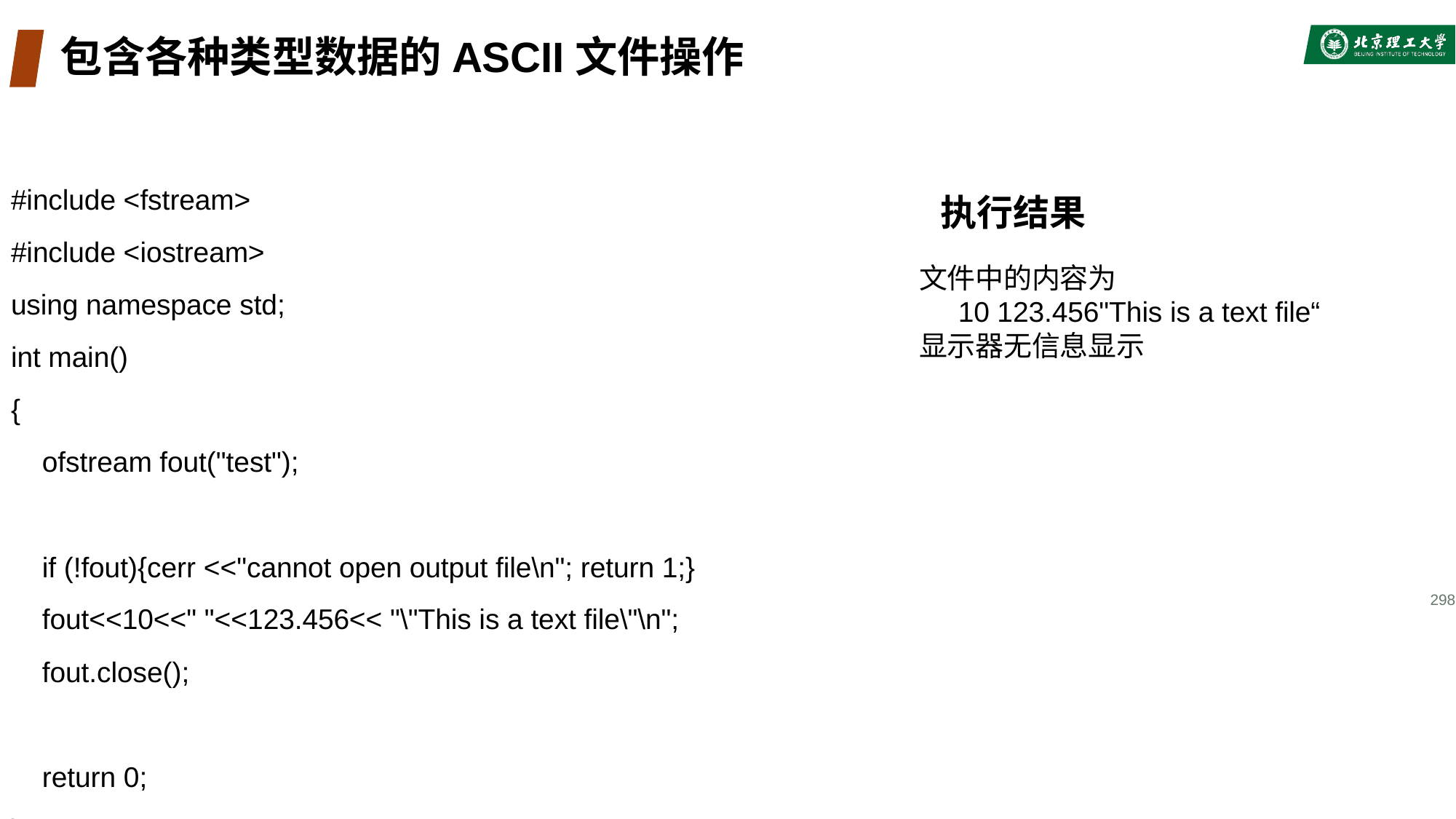

# 包含各种类型数据的ASCII文件操作
执行结果
#include <fstream>
#include <iostream>
using namespace std;
int main()
{
    ofstream fout("test");

    if (!fout){cerr <<"cannot open output file\n"; return 1;}
    fout<<10<<" "<<123.456<< "\"This is a text file\"\n";
    fout.close();

    return 0;
}
文件中的内容为
     10 123.456"This is a text file“
显示器无信息显示
298